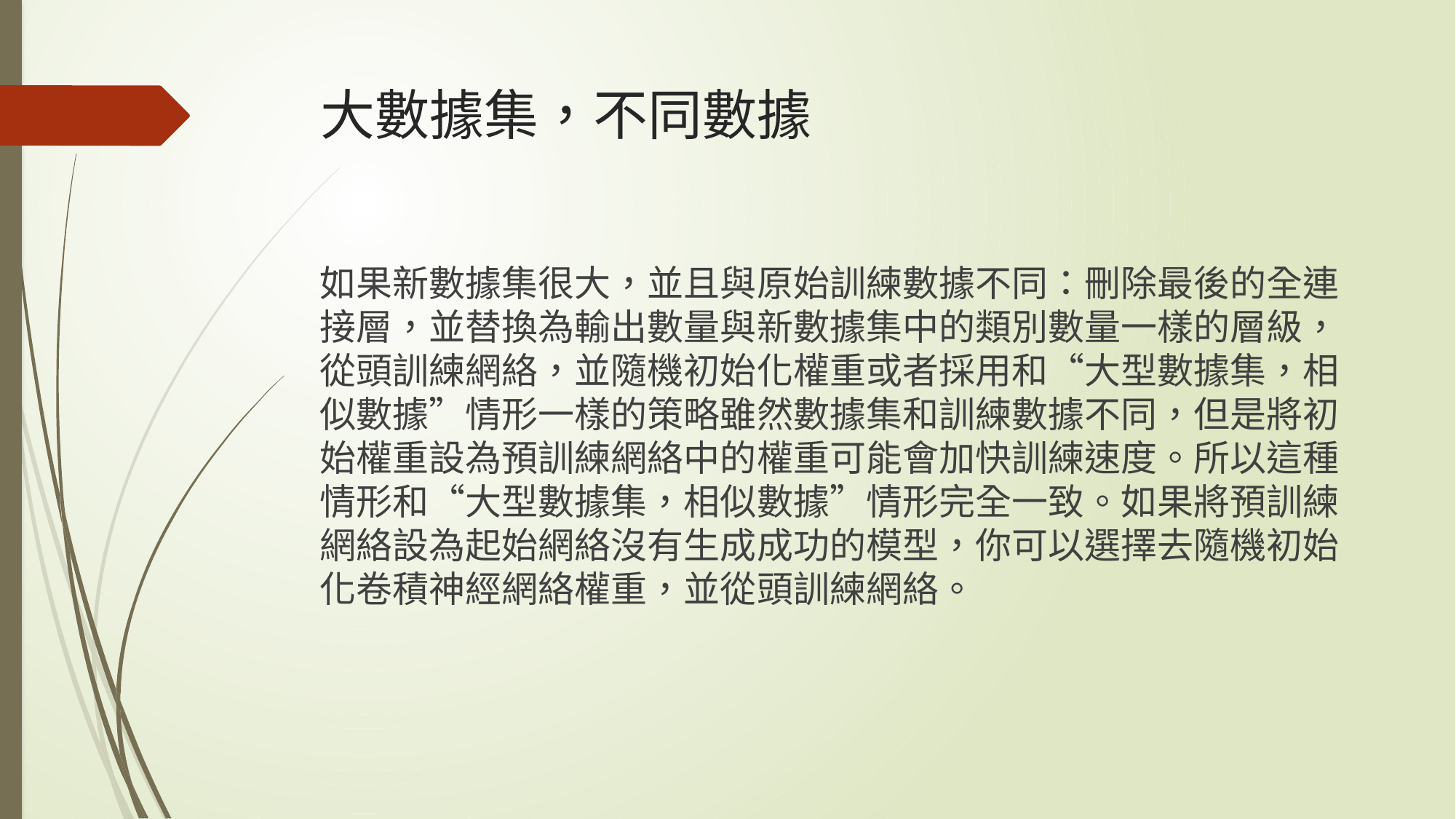

# 大數據集，不同數據
如果新數據集很大，並且與原始訓練數據不同：刪除最後的全連接層，並替換為輸出數量與新數據集中的類別數量一樣的層級，從頭訓練網絡，並隨機初始化權重或者採用和“大型數據集，相似數據”情形一樣的策略雖然數據集和訓練數據不同，但是將初始權重設為預訓練網絡中的權重可能會加快訓練速度。所以這種情形和“大型數據集，相似數據”情形完全一致。如果將預訓練網絡設為起始網絡沒有生成成功的模型，你可以選擇去隨機初始化卷積神經網絡權重，並從頭訓練網絡。